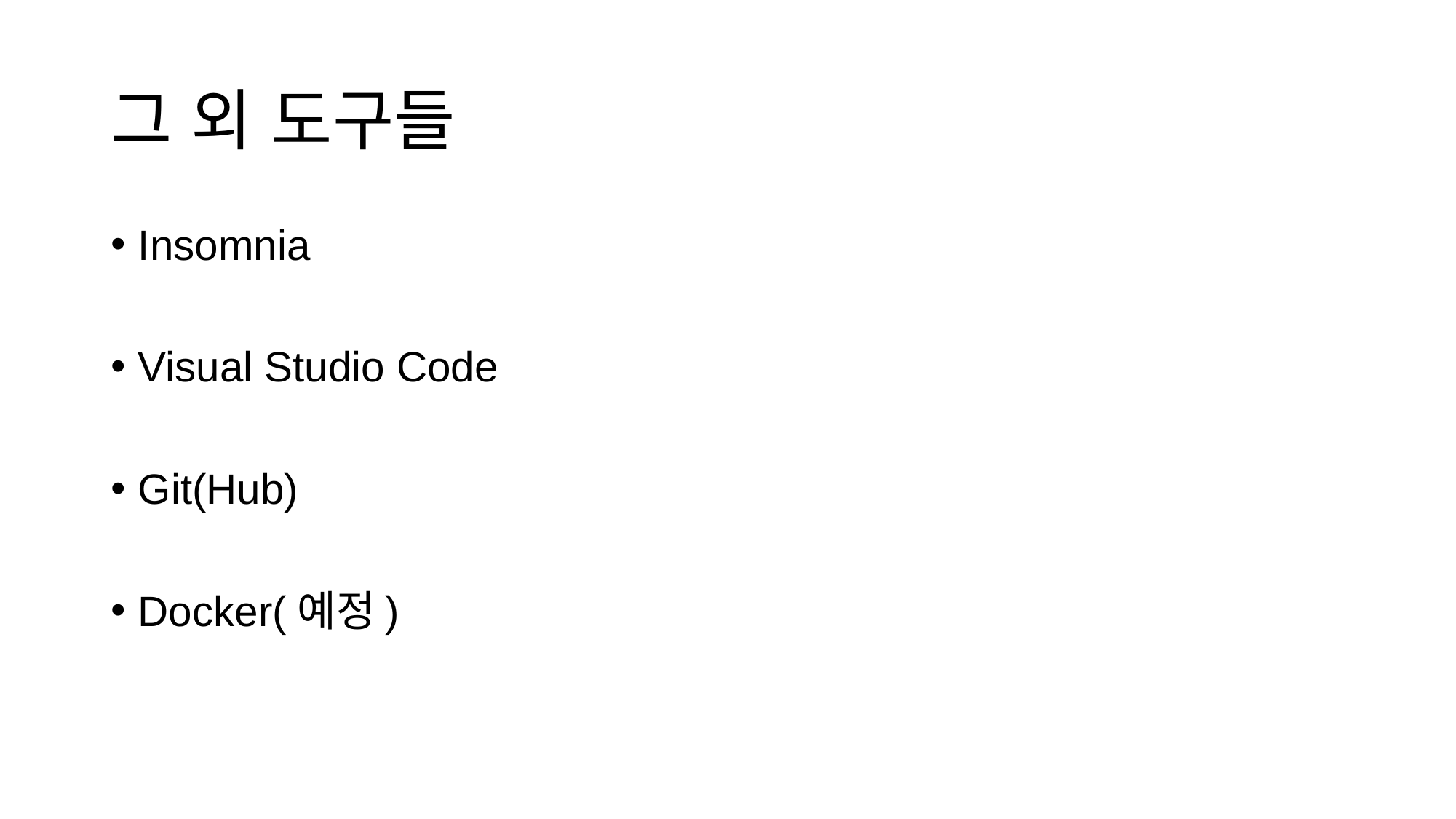

# 그 외 도구들
Insomnia

Visual Studio Code

Git(Hub)

Docker(예정)